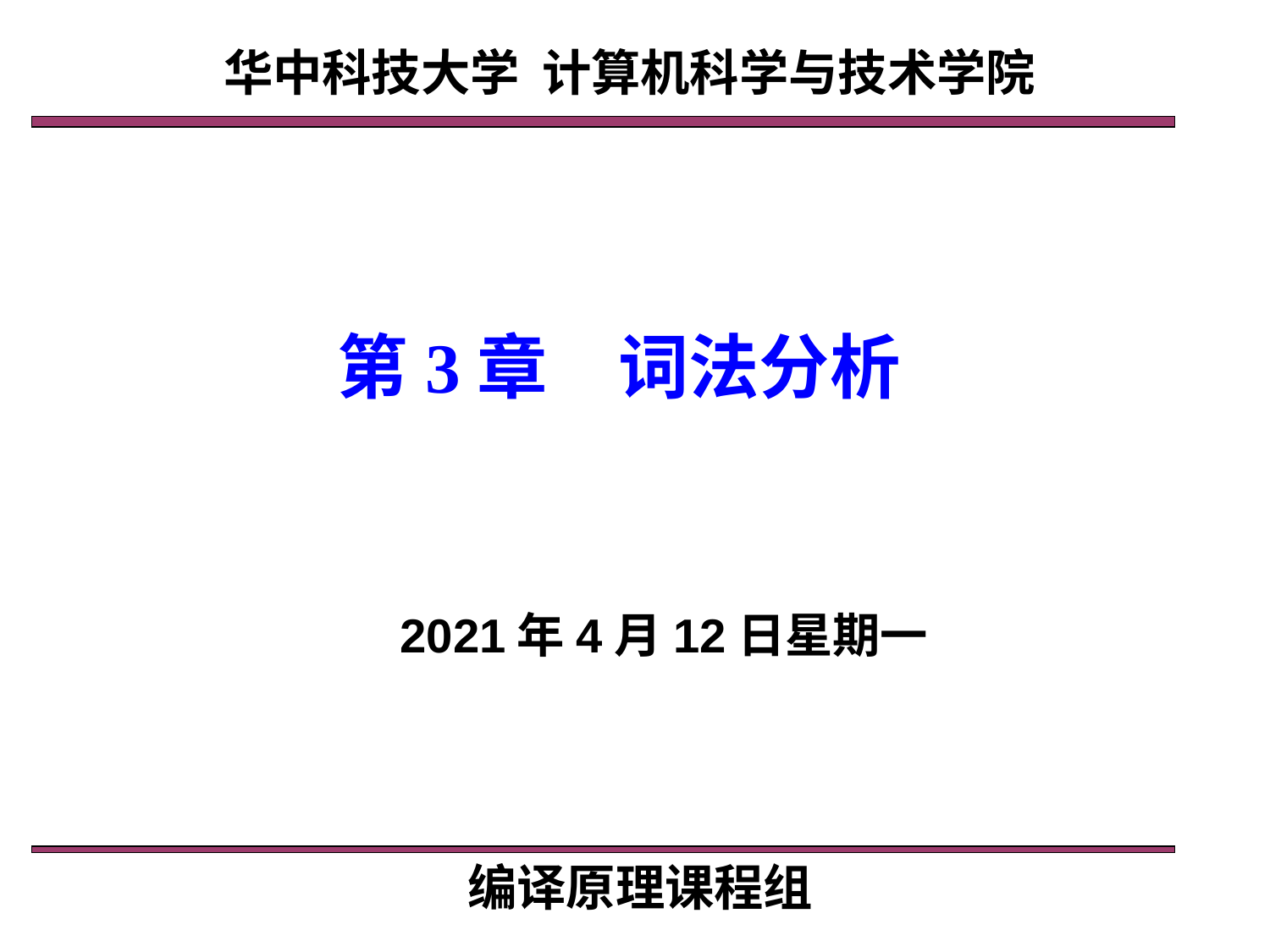

华中科技大学  计算机科学与技术学院
第3章　词法分析

2021年4月12日星期一
编译原理课程组